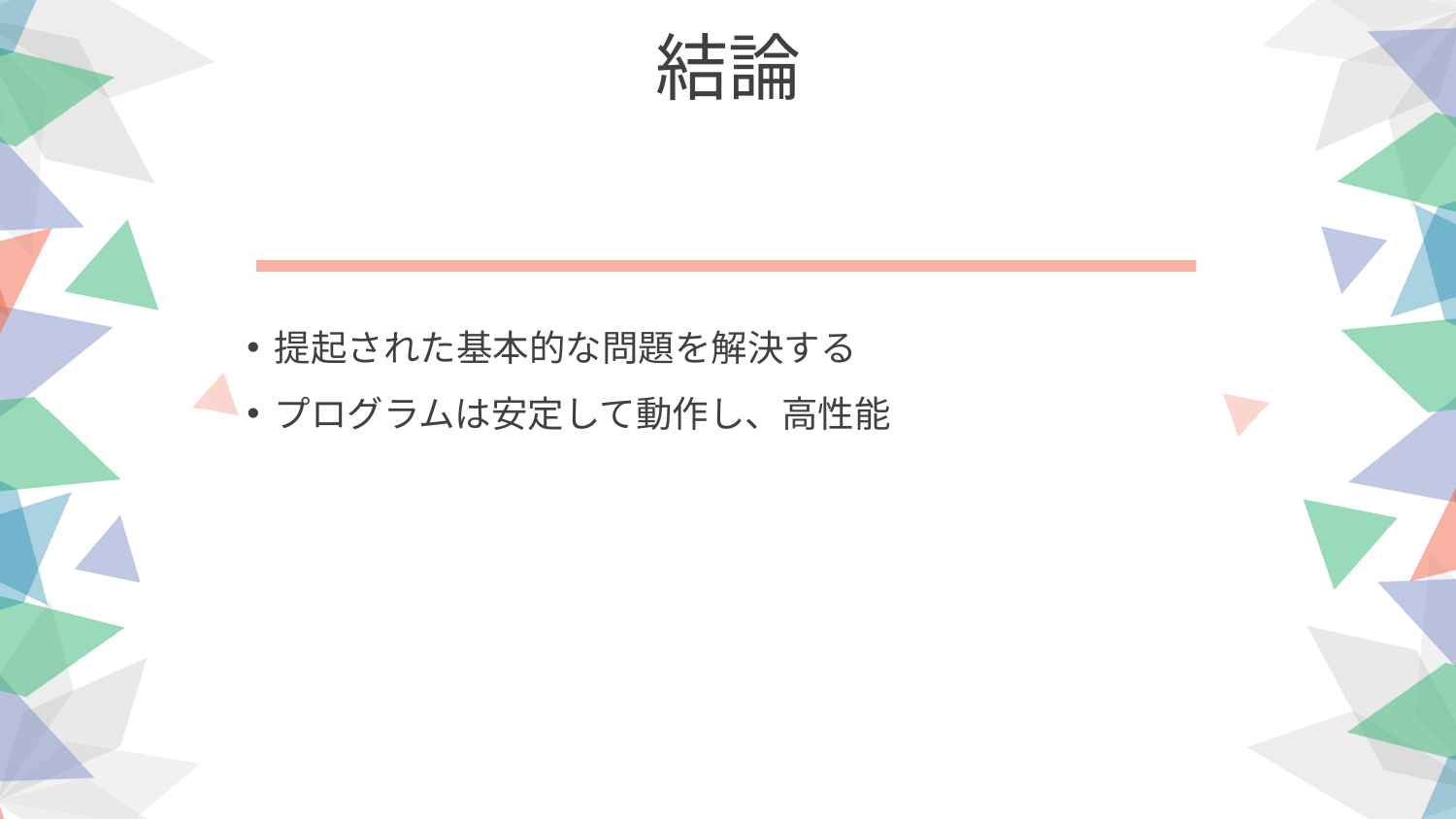

結論

提起された基本的な問題を解決する
プログラムは安定して動作し、高性能